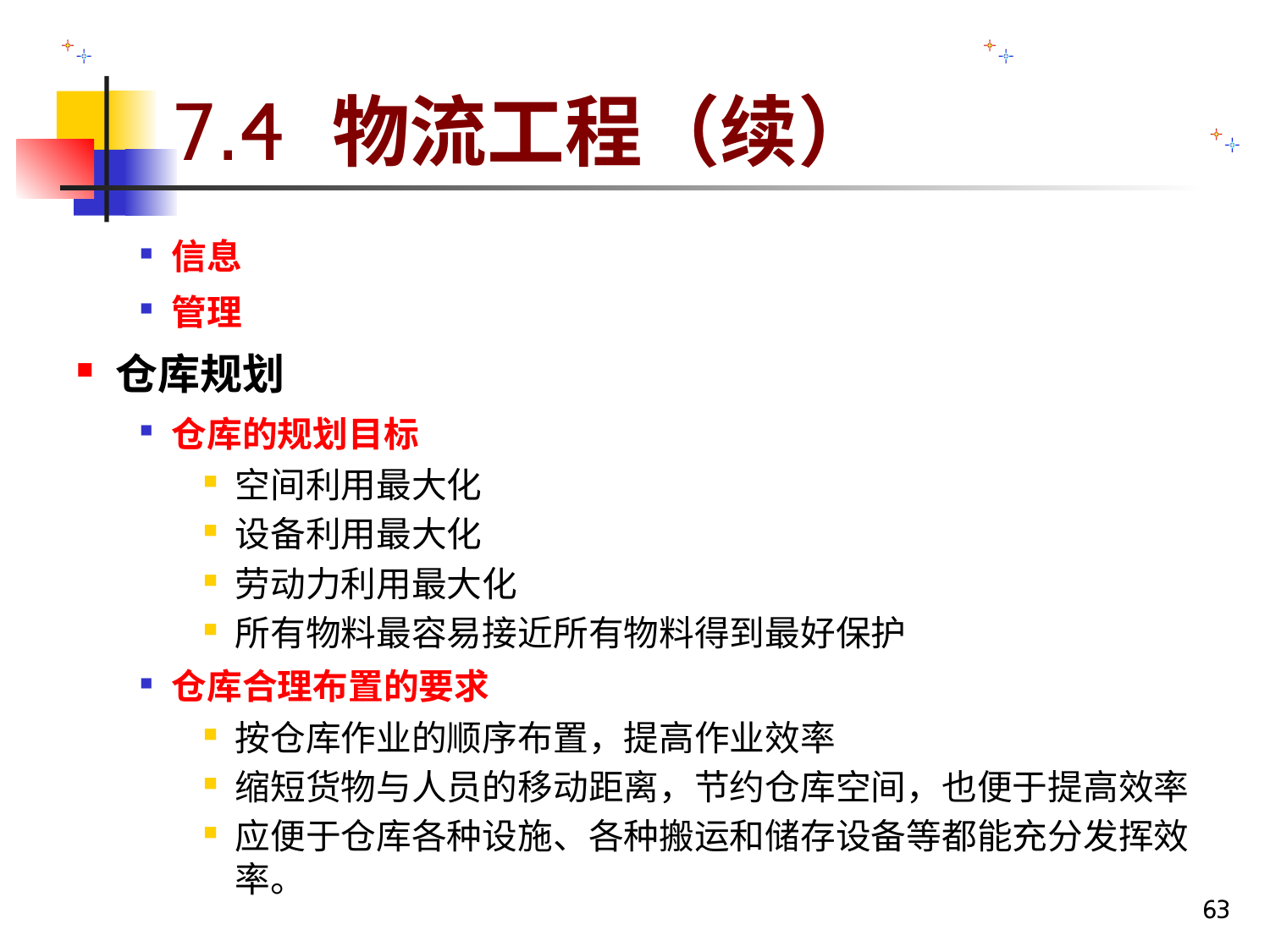

# 7.4 物流工程（续）
信息
管理
仓库规划
仓库的规划目标
空间利用最大化
设备利用最大化
劳动力利用最大化
所有物料最容易接近所有物料得到最好保护
仓库合理布置的要求
按仓库作业的顺序布置，提高作业效率
缩短货物与人员的移动距离，节约仓库空间，也便于提高效率
应便于仓库各种设施、各种搬运和储存设备等都能充分发挥效率。
63